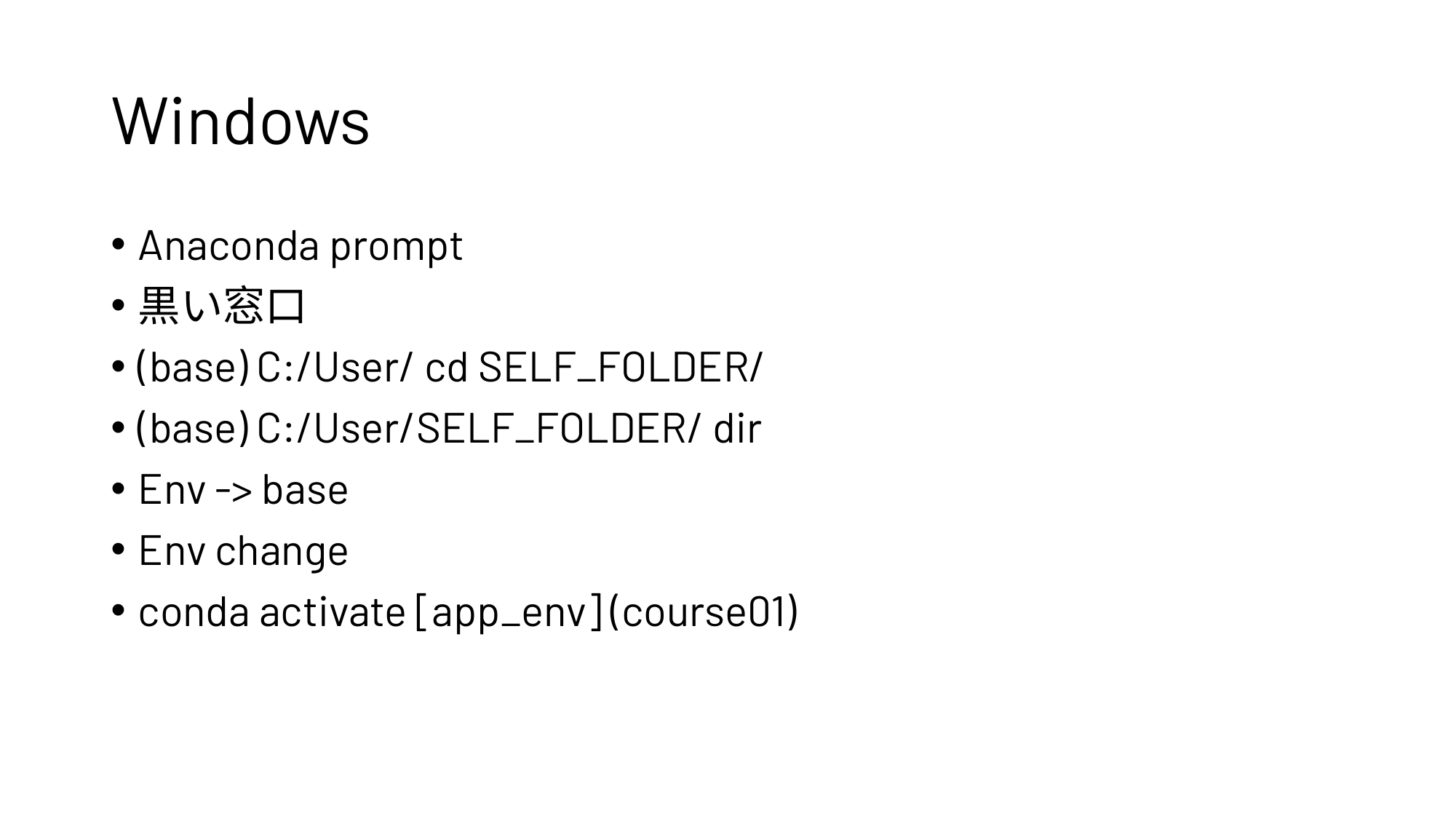

# Windows
Anaconda prompt
黒い窓口
(base) C:/User/ cd SELF_FOLDER/
(base) C:/User/SELF_FOLDER/ dir
Env -> base
Env change
conda activate [app_env] (course01)